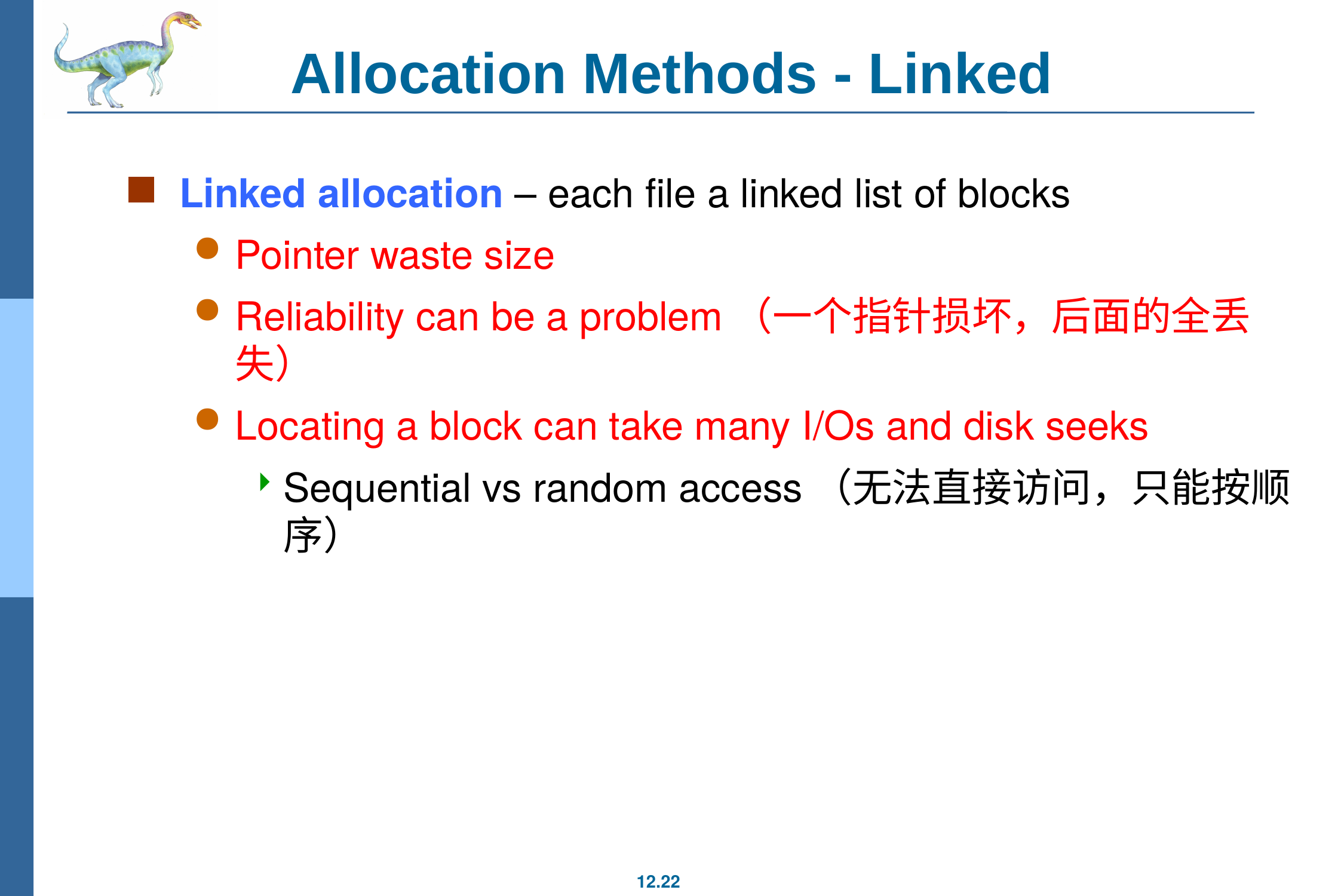

# Allocation Methods - Linked
Linked allocation – each file a linked list of blocks
Pointer waste size
Reliability can be a problem（一个指针损坏，后面的全丢失）
Locating a block can take many I/Os and disk seeks
Sequential vs random access（无法直接访问，只能按顺序）